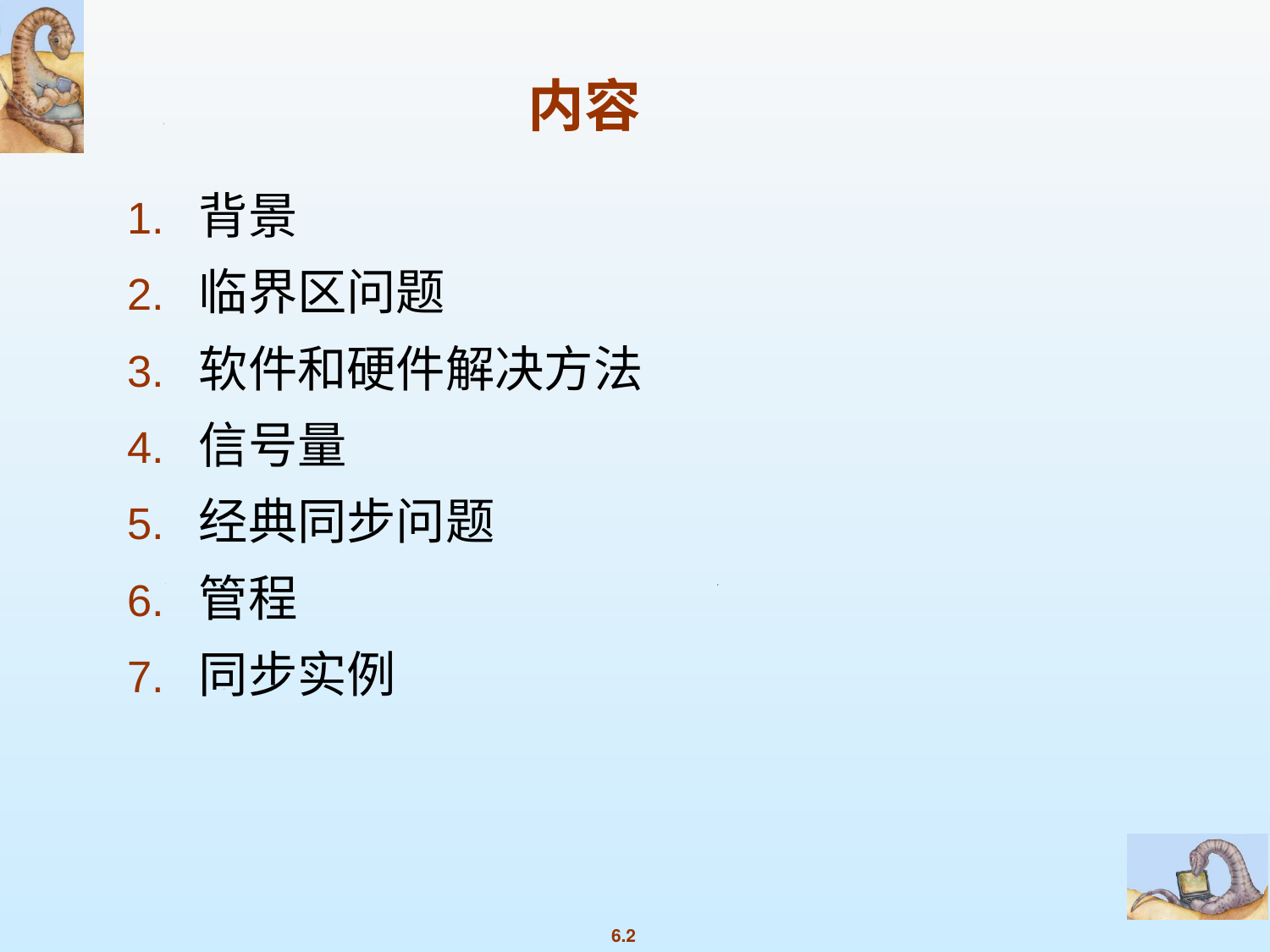

背景
临界区问题
软件和硬件解决方法
信号量
经典同步问题
管程
同步实例
内容